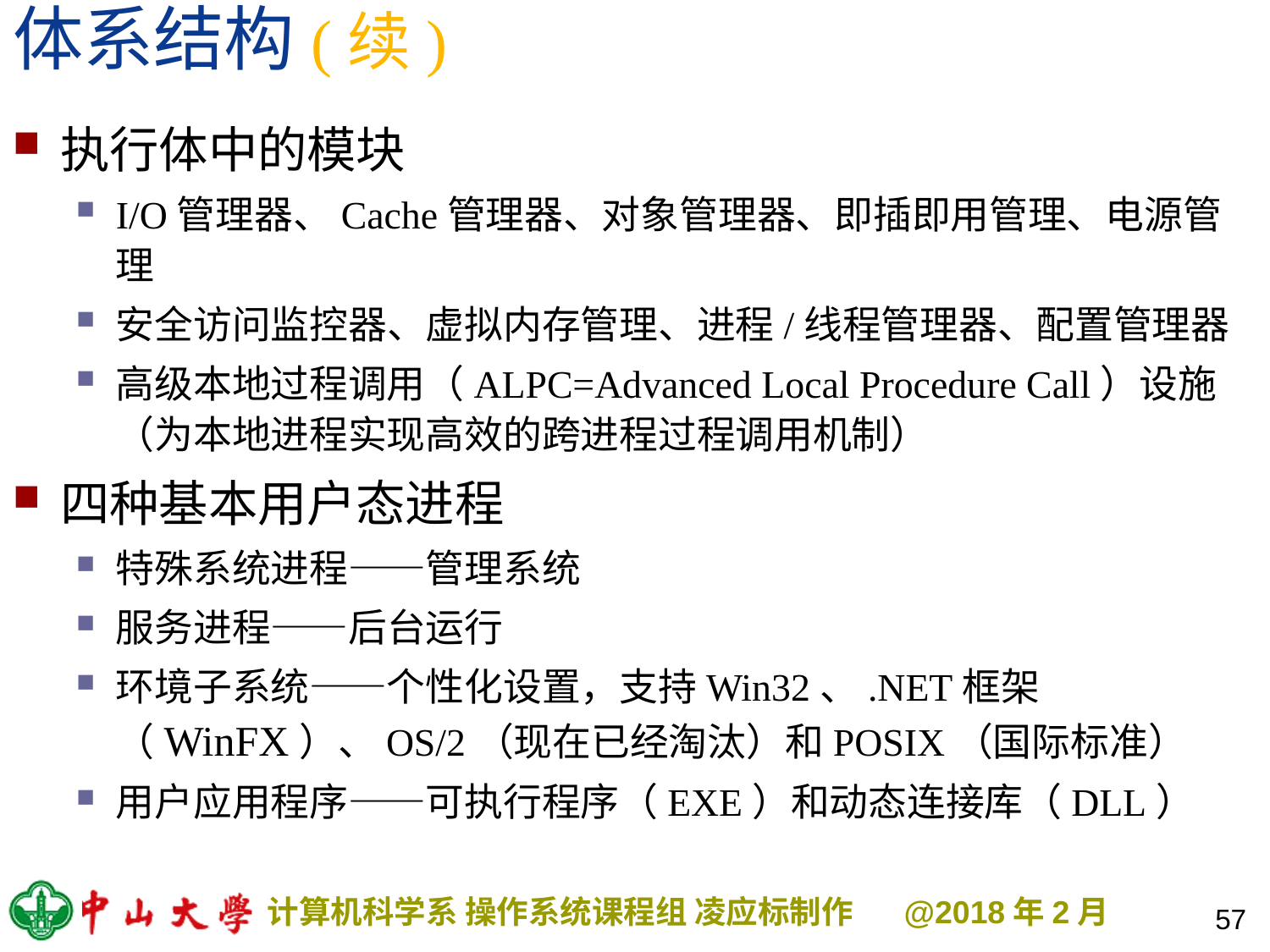

# 体系结构(续)
执行体中的模块
I/O管理器、Cache管理器、对象管理器、即插即用管理、电源管理
安全访问监控器、虚拟内存管理、进程/线程管理器、配置管理器
高级本地过程调用（ALPC=Advanced Local Procedure Call）设施（为本地进程实现高效的跨进程过程调用机制）
四种基本用户态进程
特殊系统进程——管理系统
服务进程——后台运行
环境子系统——个性化设置，支持Win32、.NET框架（WinFX）、OS/2（现在已经淘汰）和POSIX（国际标准）
用户应用程序——可执行程序（EXE）和动态连接库（DLL）
57